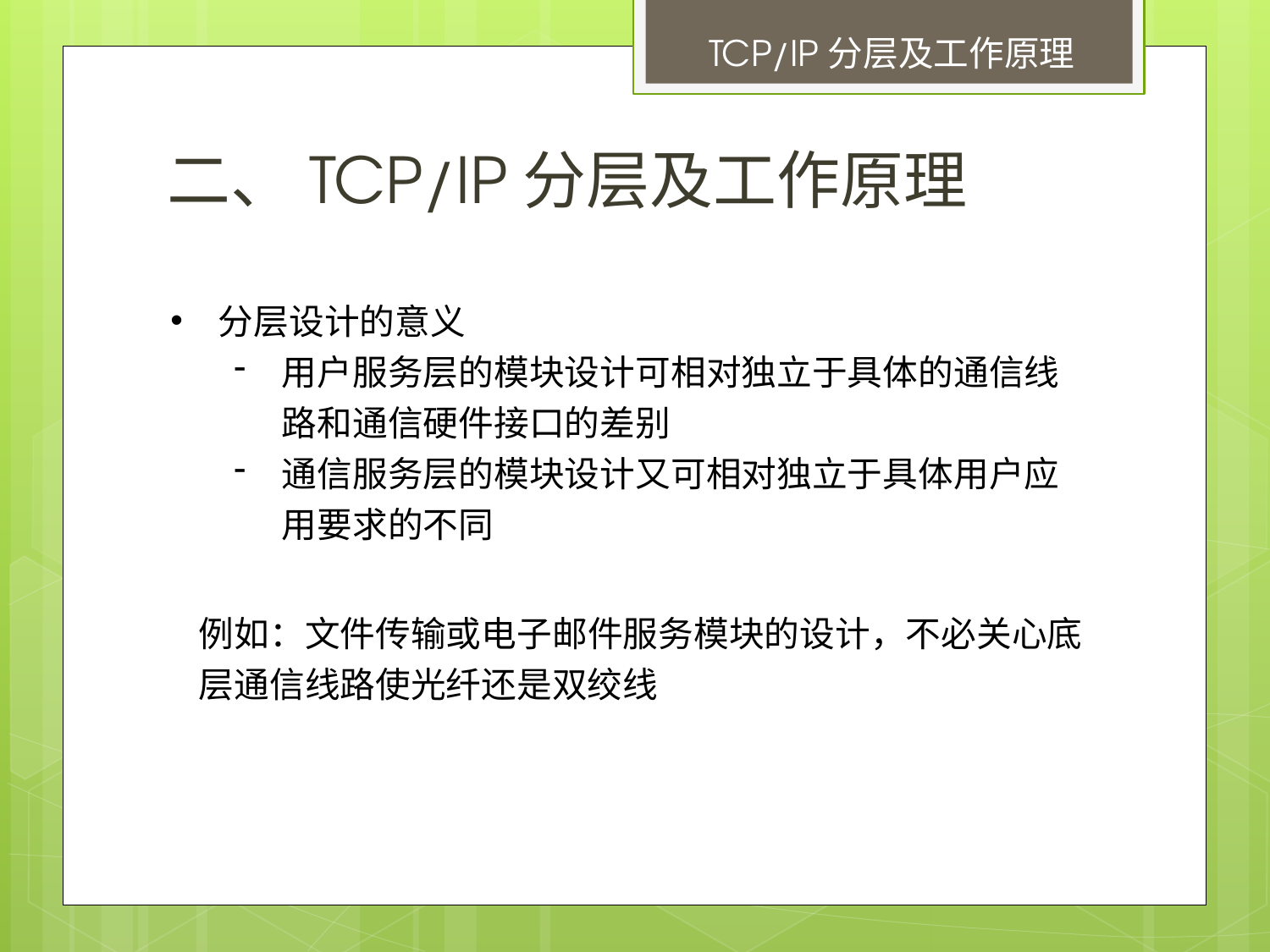

TCP/IP分层及工作原理
二、TCP/IP分层及工作原理
分层设计的意义
用户服务层的模块设计可相对独立于具体的通信线路和通信硬件接口的差别
通信服务层的模块设计又可相对独立于具体用户应用要求的不同
例如：文件传输或电子邮件服务模块的设计，不必关心底层通信线路使光纤还是双绞线